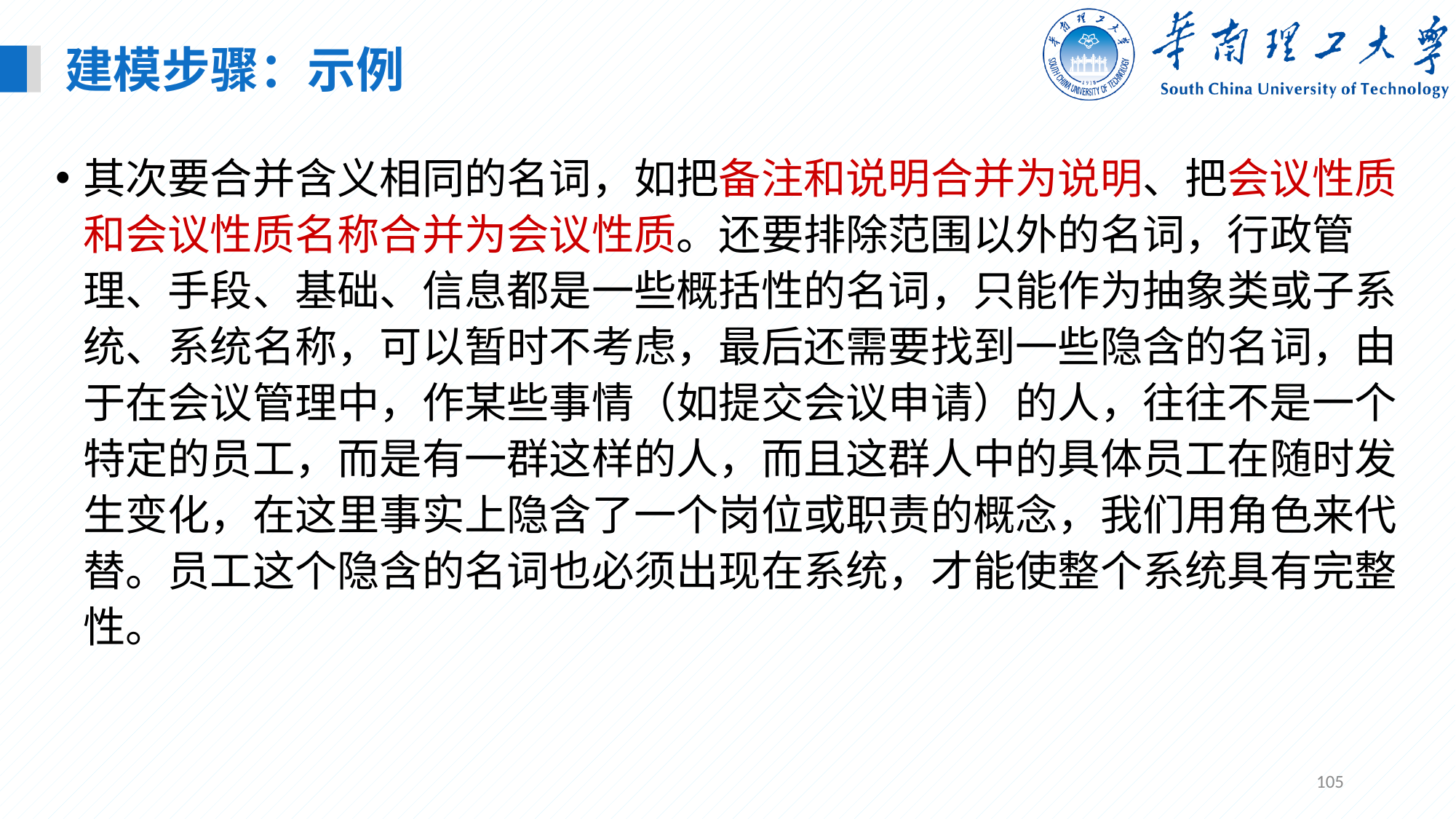

建模步骤：示例
其次要合并含义相同的名词，如把备注和说明合并为说明、把会议性质和会议性质名称合并为会议性质。还要排除范围以外的名词，行政管理、手段、基础、信息都是一些概括性的名词，只能作为抽象类或子系统、系统名称，可以暂时不考虑，最后还需要找到一些隐含的名词，由于在会议管理中，作某些事情（如提交会议申请）的人，往往不是一个特定的员工，而是有一群这样的人，而且这群人中的具体员工在随时发生变化，在这里事实上隐含了一个岗位或职责的概念，我们用角色来代替。员工这个隐含的名词也必须出现在系统，才能使整个系统具有完整性。
105